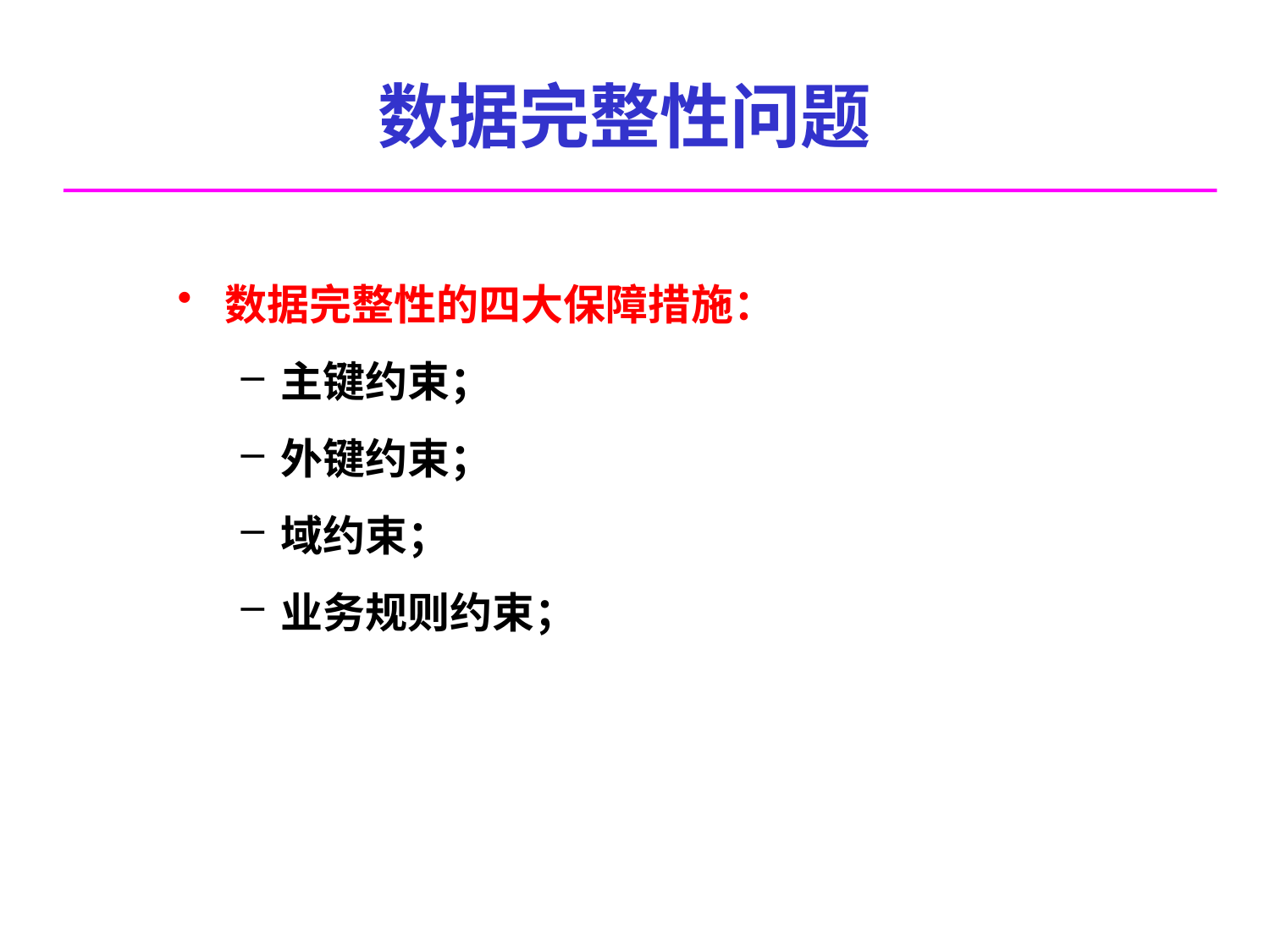

数据完整性问题
数据完整性的四大保障措施：
主键约束；
外键约束；
域约束；
业务规则约束；